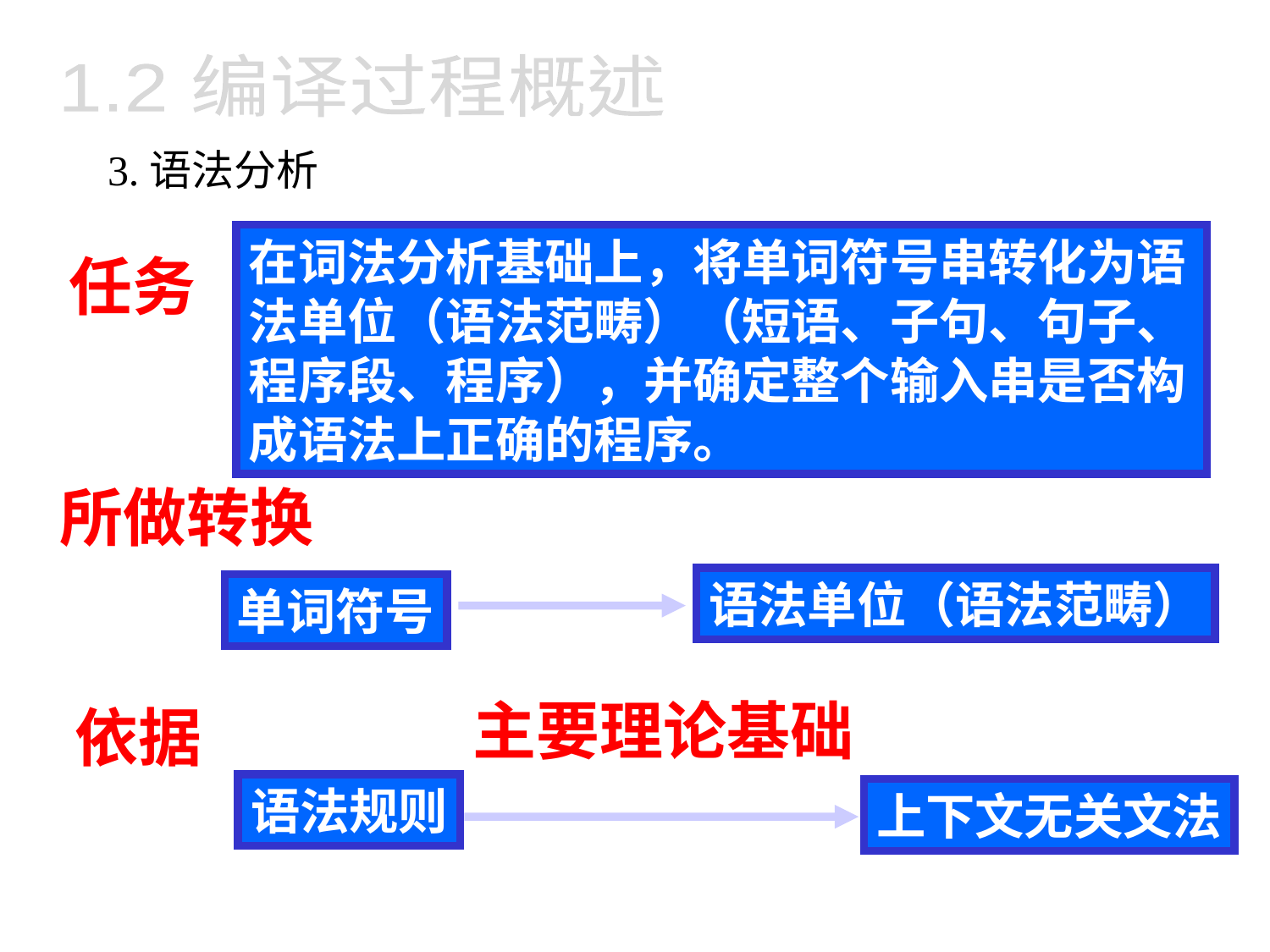

1.2 编译过程概述
3.语法分析
在词法分析基础上，将单词符号串转化为语法单位（语法范畴）（短语、子句、句子、程序段、程序），并确定整个输入串是否构成语法上正确的程序。
任务
所做转换
语法单位（语法范畴）
单词符号

主要理论基础
依据
语法规则
上下文无关文法